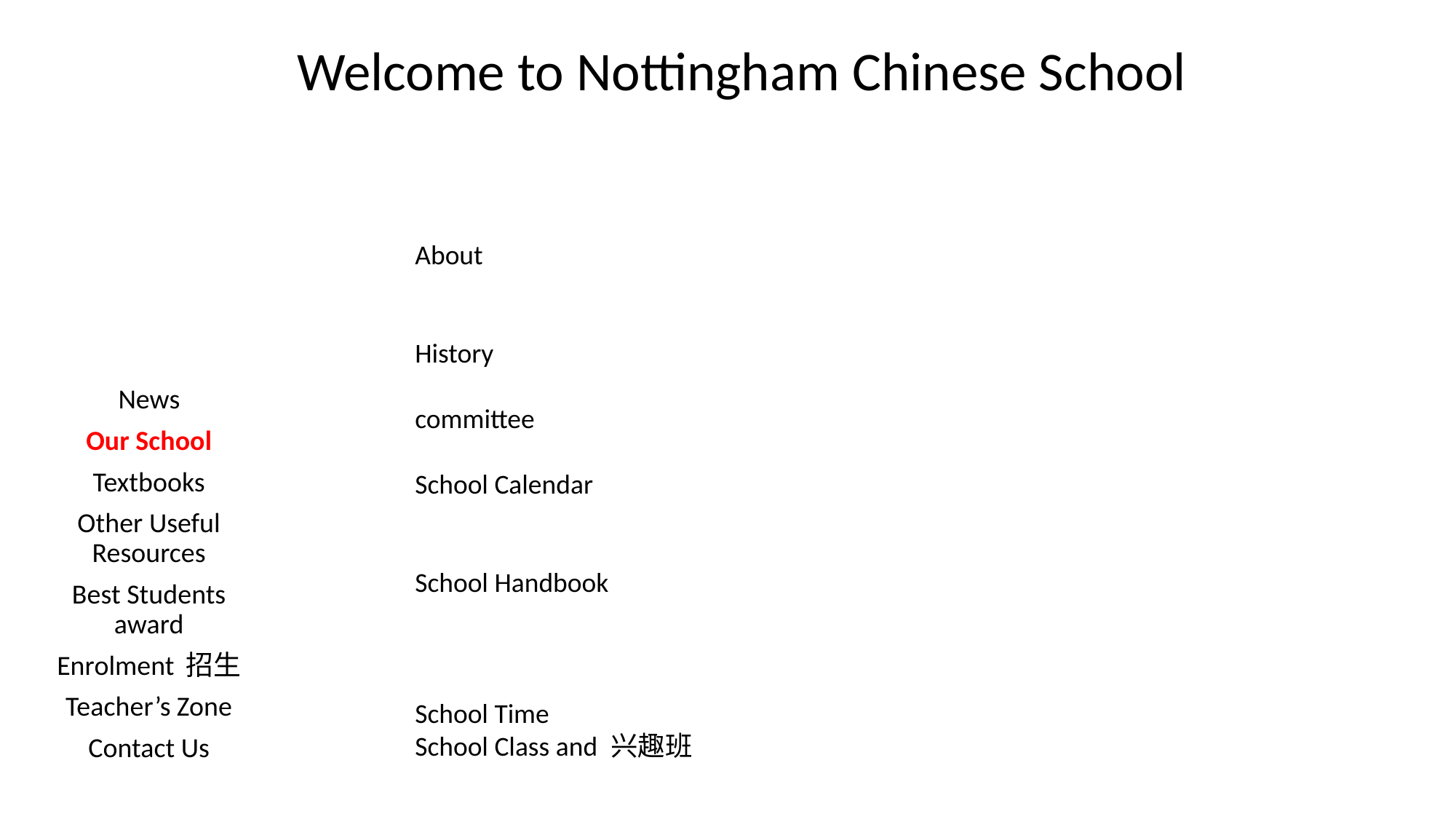

# Welcome to Nottingham Chinese School
About

History

committee

School Calendar

School Handbook

School Time
School Class and 兴趣班

News
Our School
Textbooks
Other Useful Resources
Best Students award
Enrolment 招生
Teacher’s Zone
Contact Us